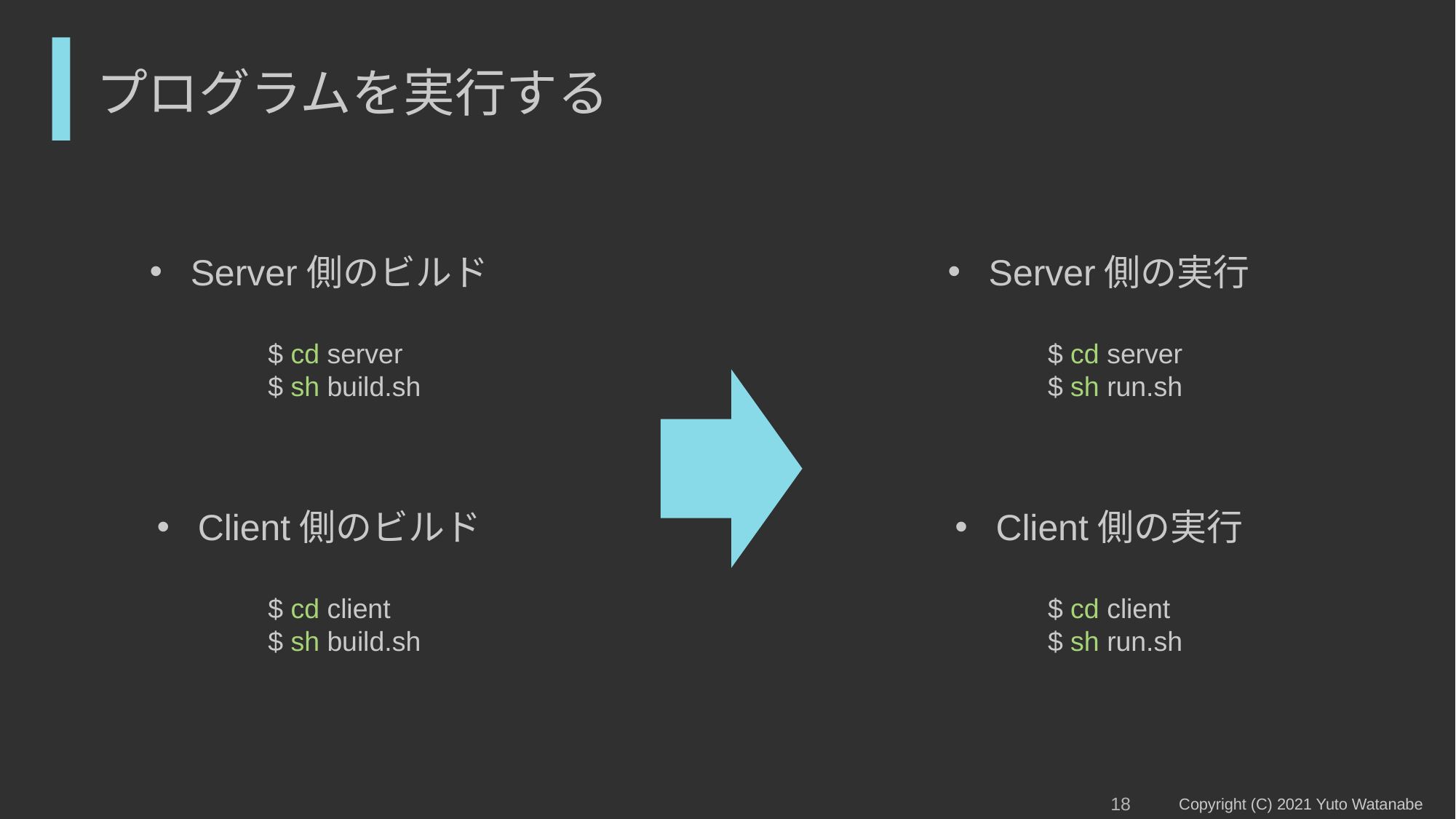

# プログラムを実行する
Server側のビルド
Server側の実行
$ cd server
$ sh build.sh
$ cd server
$ sh run.sh

Client側のビルド
Client側の実行
$ cd client
$ sh build.sh
$ cd client
$ sh run.sh
18